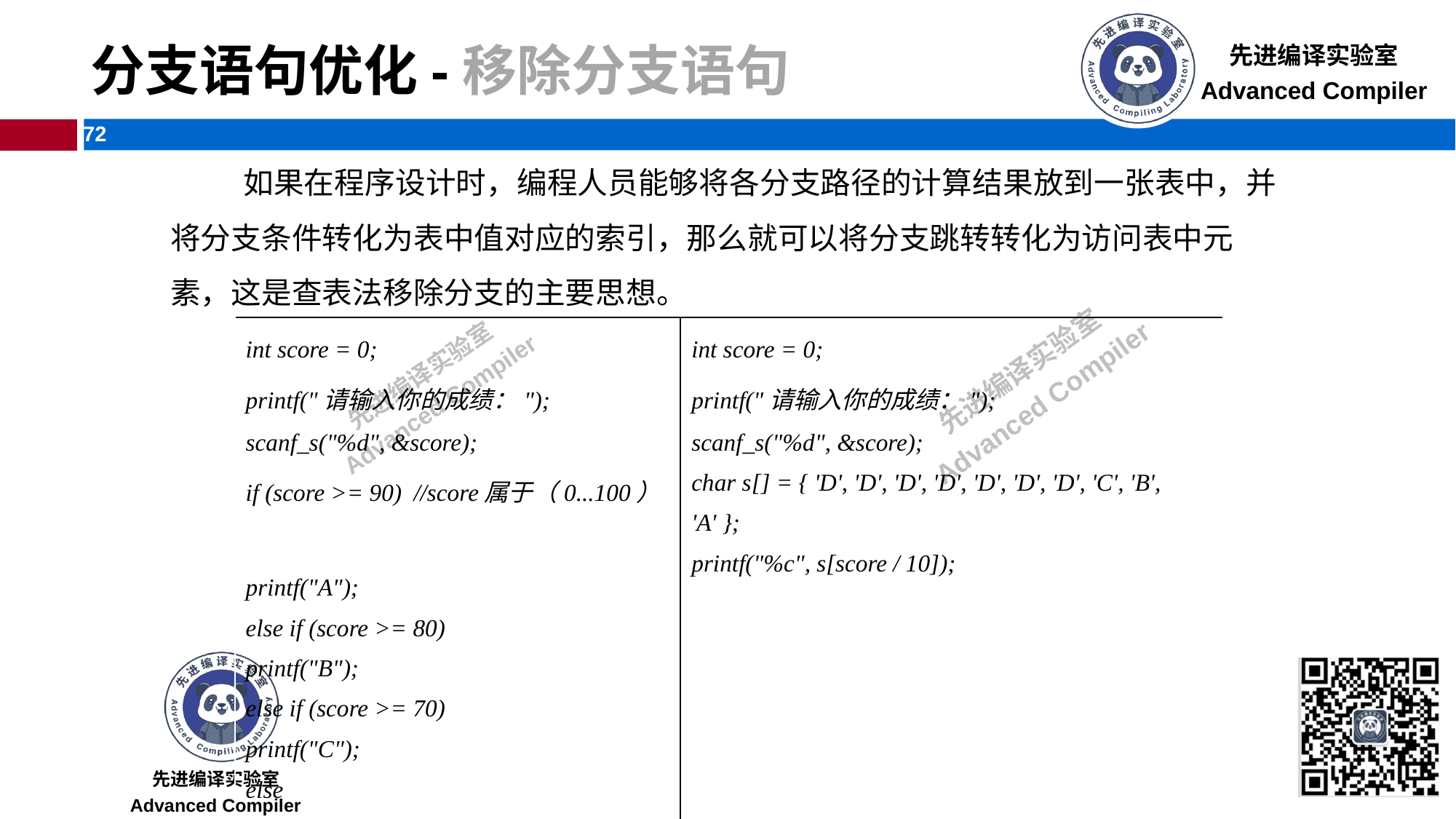

# 分支语句优化-移除分支语句
      如果在程序设计时，编程人员能够将各分支路径的计算结果放到一张表中，并将分支条件转化为表中值对应的索引，那么就可以将分支跳转转化为访问表中元素，这是查表法移除分支的主要思想。

| int score = 0; printf("请输入你的成绩："); scanf\_s("%d", &score); if (score >= 90) //score属于（0...100） printf("A"); else if (score >= 80) printf("B"); else if (score >= 70) printf("C"); else printf("D"); | int score = 0; printf("请输入你的成绩："); scanf\_s("%d", &score); char s[] = { 'D', 'D', 'D', 'D', 'D', 'D', 'D', 'C', 'B', 'A' }; printf("%c", s[score / 10]); |
| --- | --- |